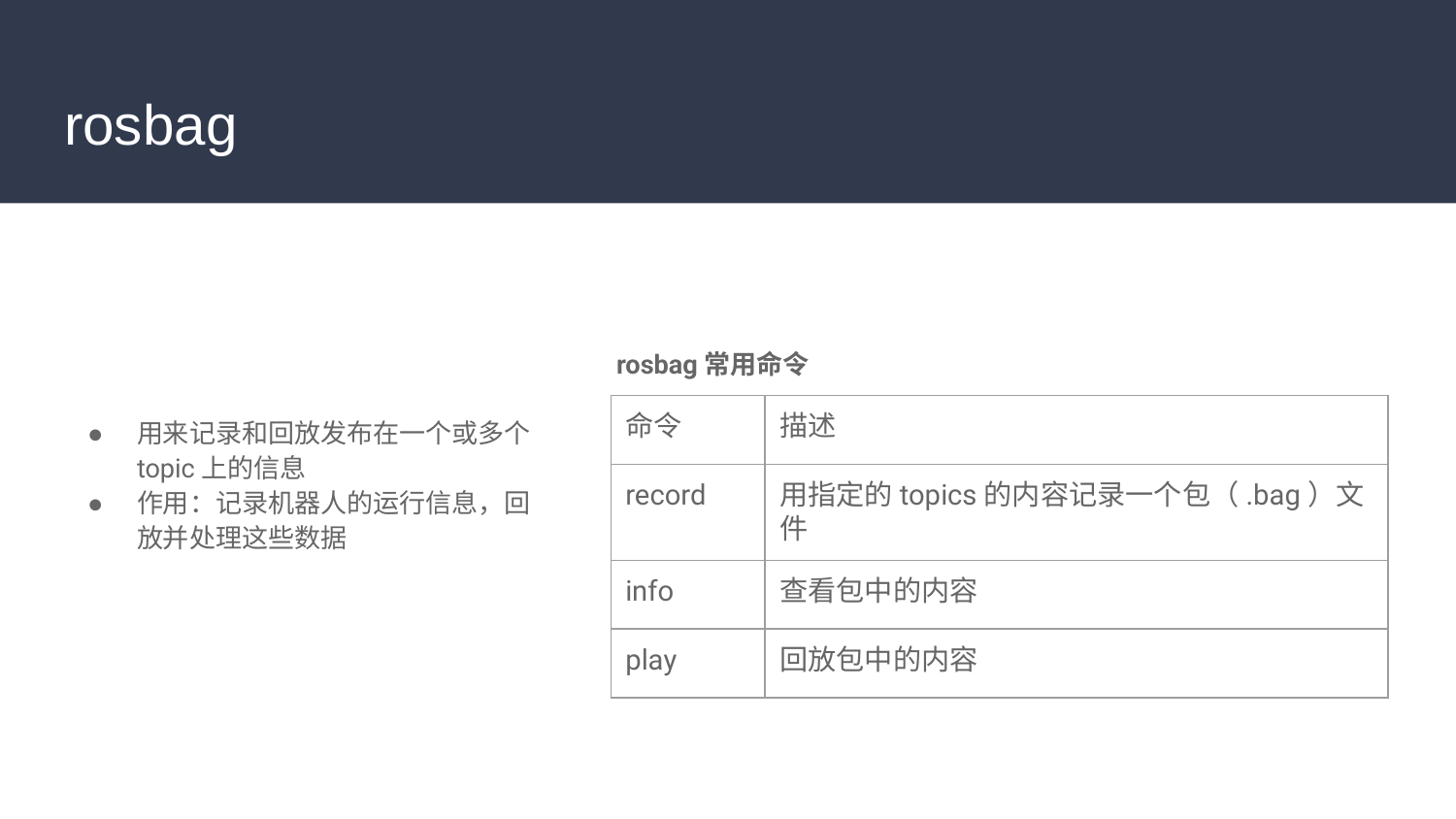

# rosbag
用来记录和回放发布在一个或多个topic上的信息
作用：记录机器人的运行信息，回放并处理这些数据
rosbag常用命令

| 命令 | 描述 |
| --- | --- |
| record | 用指定的topics的内容记录一个包（.bag）文件 |
| info | 查看包中的内容 |
| play | 回放包中的内容 |